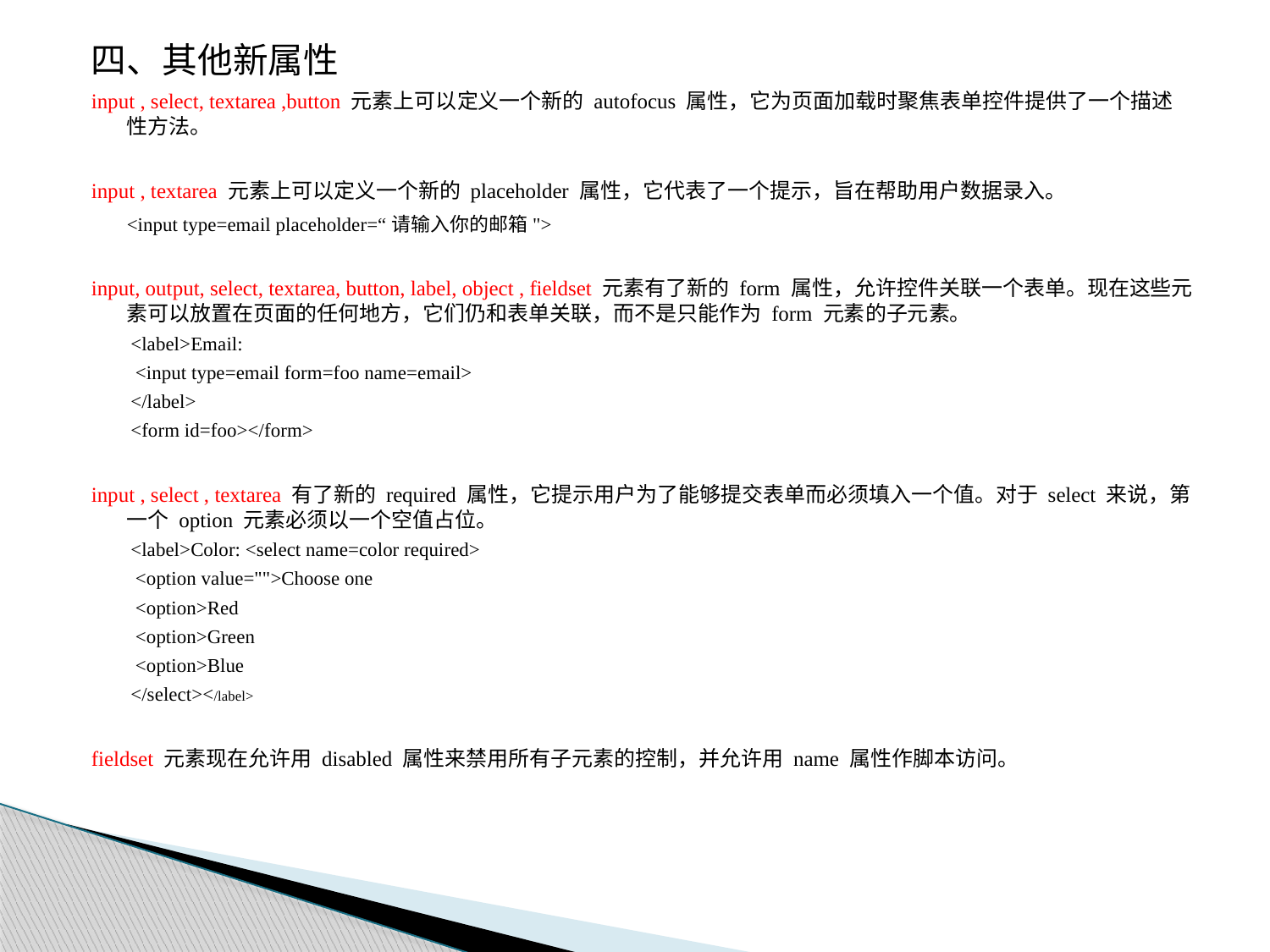

四、其他新属性
input , select, textarea ,button 元素上可以定义一个新的 autofocus 属性，它为页面加载时聚焦表单控件提供了一个描述性方法。

input , textarea 元素上可以定义一个新的 placeholder 属性，它代表了一个提示，旨在帮助用户数据录入。
	<input type=email placeholder=“请输入你的邮箱">

input, output, select, textarea, button, label, object , fieldset 元素有了新的 form 属性，允许控件关联一个表单。现在这些元素可以放置在页面的任何地方，它们仍和表单关联，而不是只能作为 form 元素的子元素。
<label>Email:
 <input type=email form=foo name=email>
</label>
<form id=foo></form>

input , select , textarea 有了新的 required 属性，它提示用户为了能够提交表单而必须填入一个值。对于 select 来说，第一个 option 元素必须以一个空值占位。
<label>Color: <select name=color required>
 <option value="">Choose one
 <option>Red
 <option>Green
 <option>Blue
</select></label>

fieldset 元素现在允许用 disabled 属性来禁用所有子元素的控制，并允许用 name 属性作脚本访问。